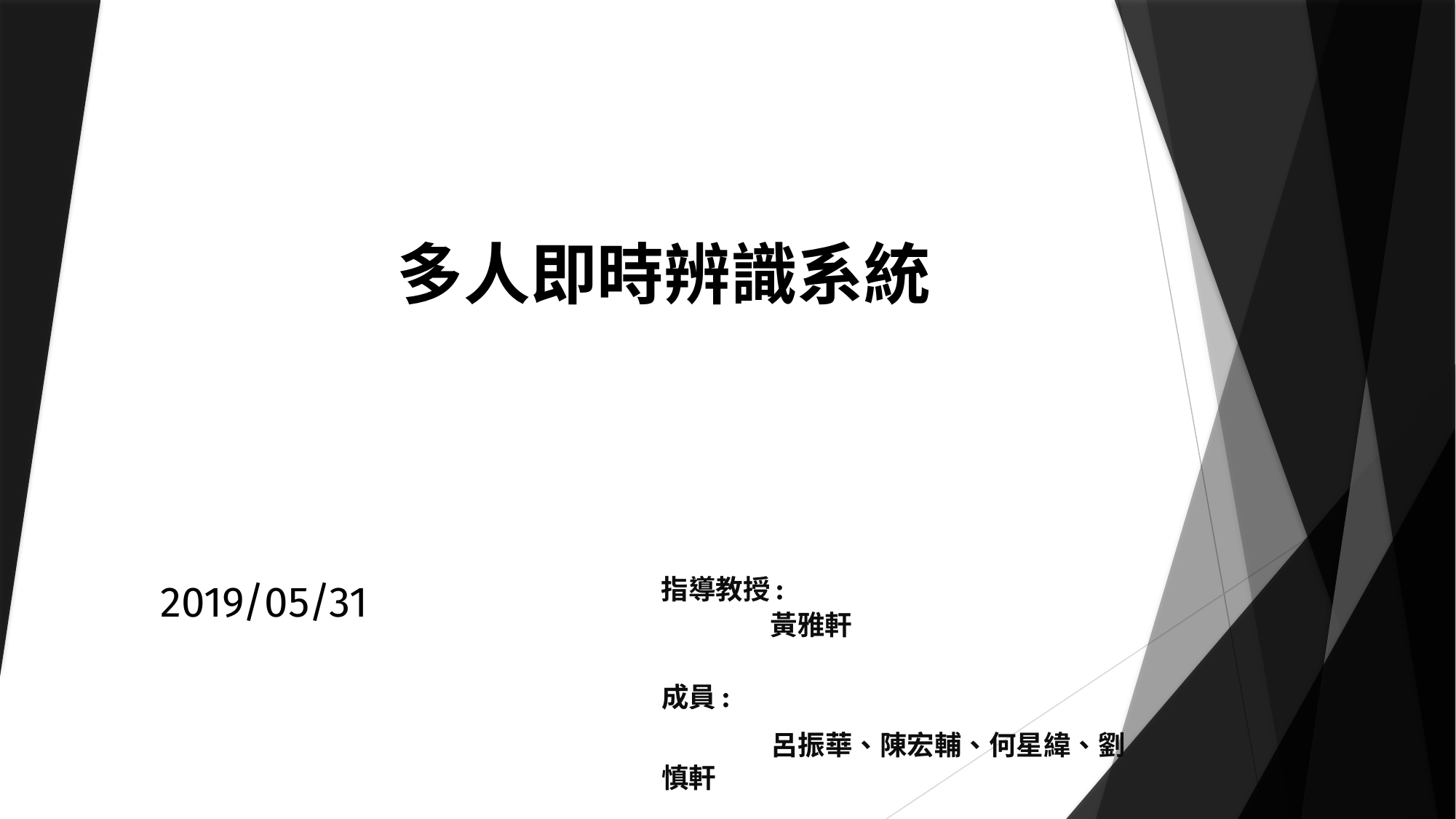

# 多人即時辨識系統
指導教授:
	黃雅軒

2019/05/31
成員:
	呂振華、陳宏輔、何星緯、劉慎軒